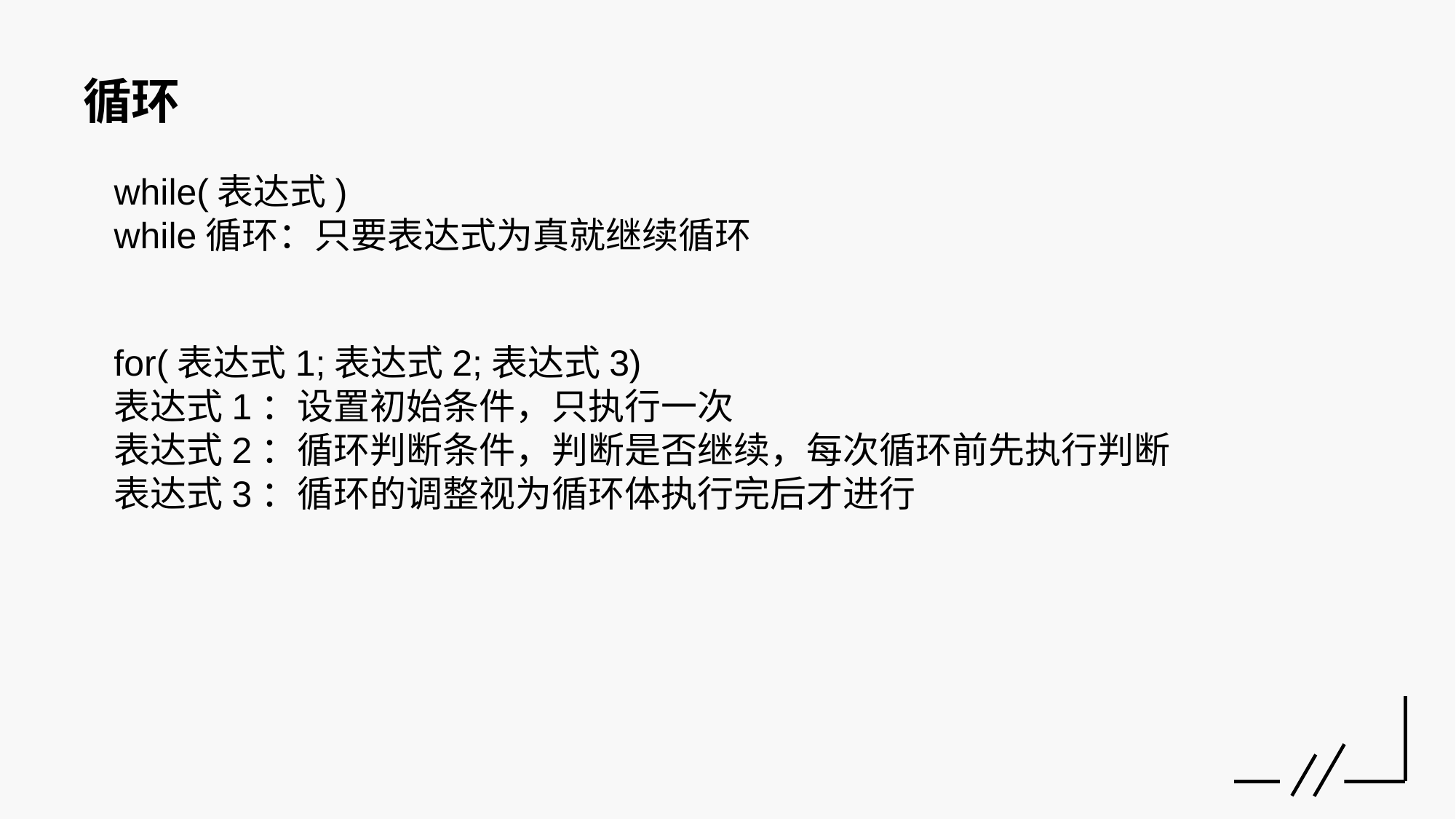

# 循环
while(表达式)
while循环：只要表达式为真就继续循环
for(表达式1;表达式2;表达式3)
表达式1：设置初始条件，只执行一次
表达式2：循环判断条件，判断是否继续，每次循环前先执行判断
表达式3：循环的调整视为循环体执行完后才进行